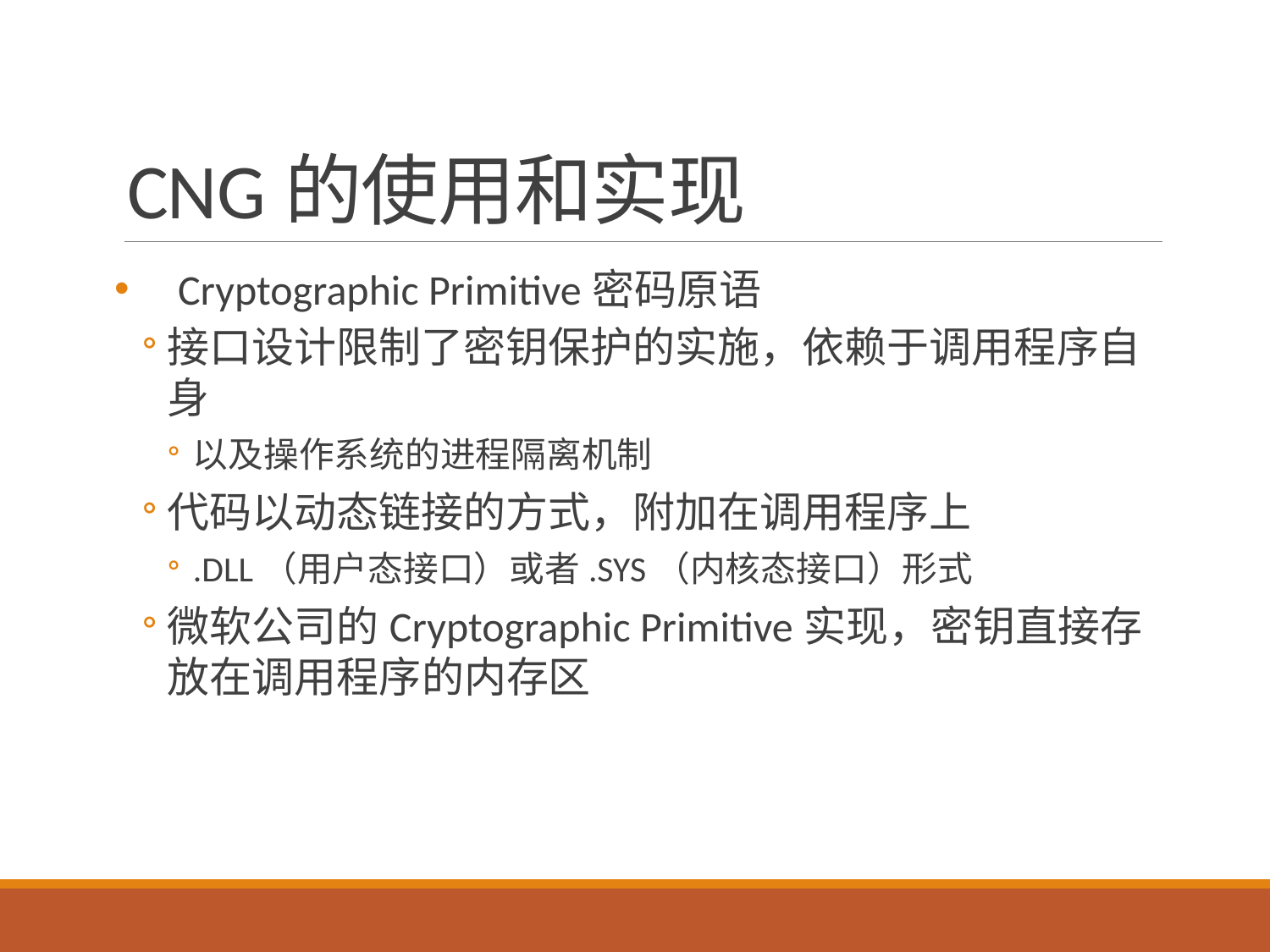

# CNG的使用和实现
Cryptographic Primitive密码原语
接口设计限制了密钥保护的实施，依赖于调用程序自身
以及操作系统的进程隔离机制
代码以动态链接的方式，附加在调用程序上
.DLL（用户态接口）或者.SYS（内核态接口）形式
微软公司的Cryptographic Primitive实现，密钥直接存放在调用程序的内存区